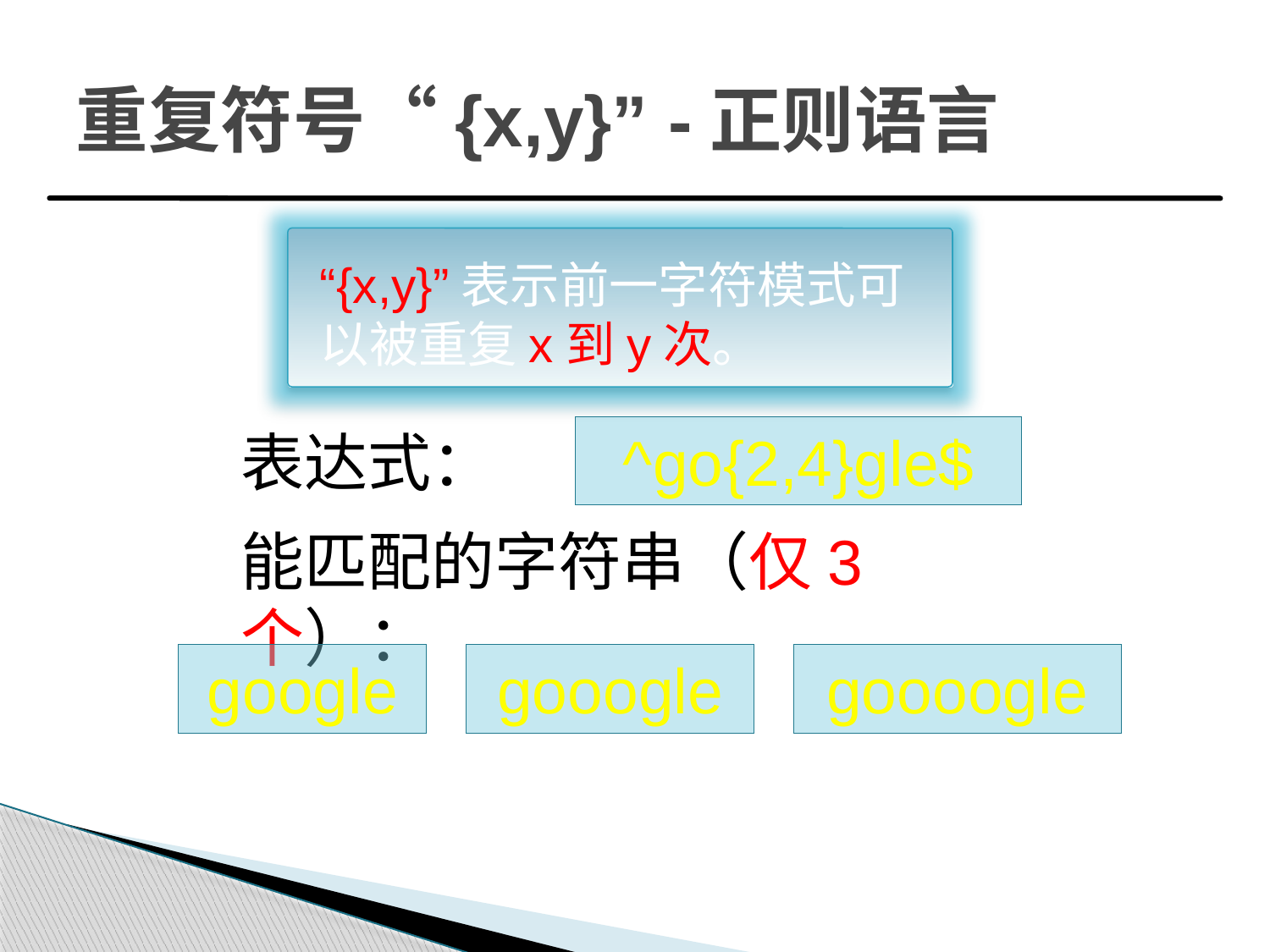

# 重复符号“{x,y}” -正则语言

“{x,y}”表示前一字符模式可以被重复x到y次。
表达式：
^go{2,4}gle$
能匹配的字符串（仅3个）：
google
gooogle
goooogle